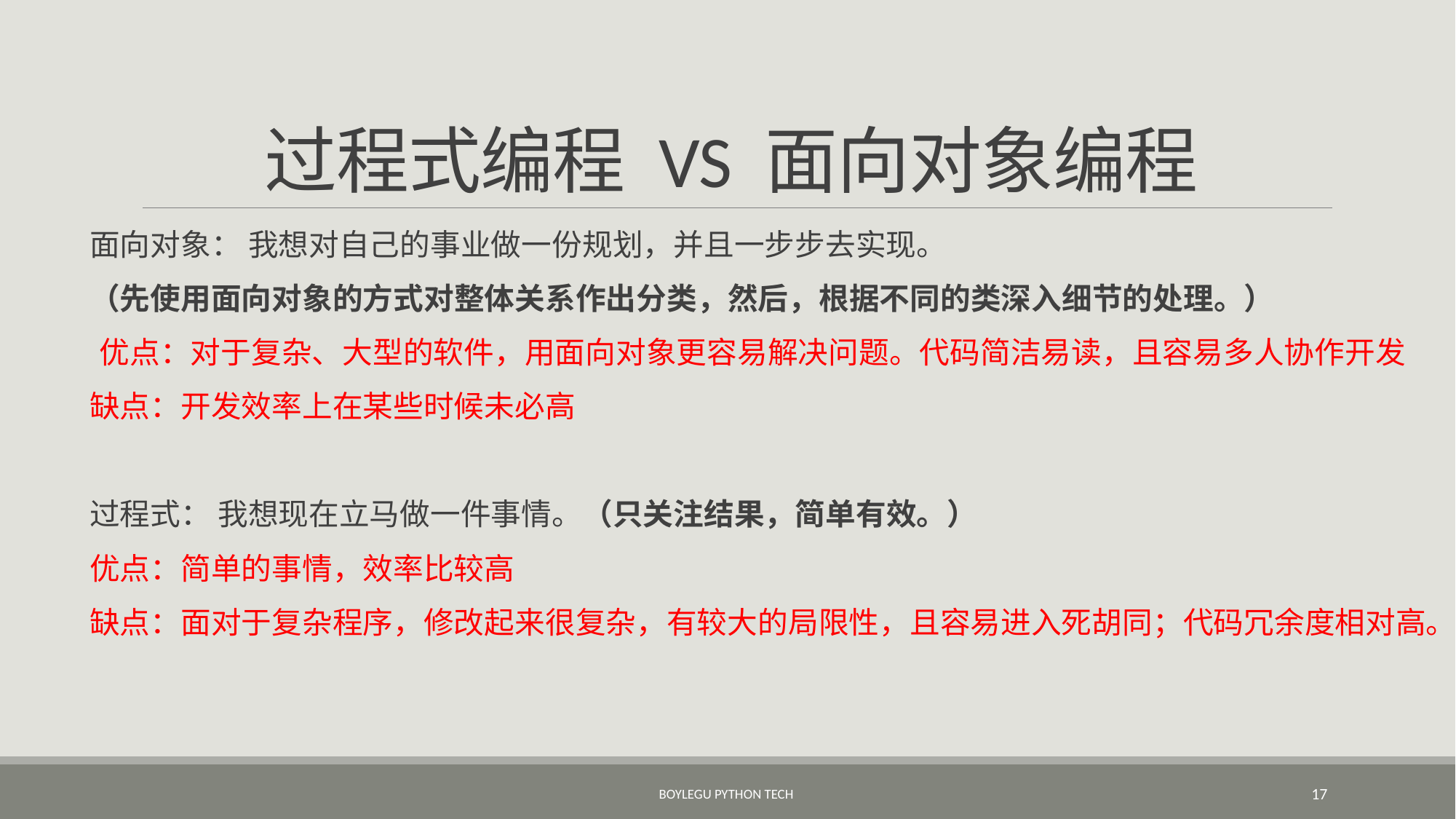

# 过程式编程 VS 面向对象编程
面向对象： 我想对自己的事业做一份规划，并且一步步去实现。
（先使用面向对象的方式对整体关系作出分类，然后，根据不同的类深入细节的处理。）
  优点：对于复杂、大型的软件，用面向对象更容易解决问题。代码简洁易读，且容易多人协作开发
缺点：开发效率上在某些时候未必高

过程式： 我想现在立马做一件事情。（只关注结果，简单有效。）
优点：简单的事情，效率比较高
缺点：面对于复杂程序，修改起来很复杂，有较大的局限性，且容易进入死胡同；代码冗余度相对高。

BoyleGu Python Tech
17